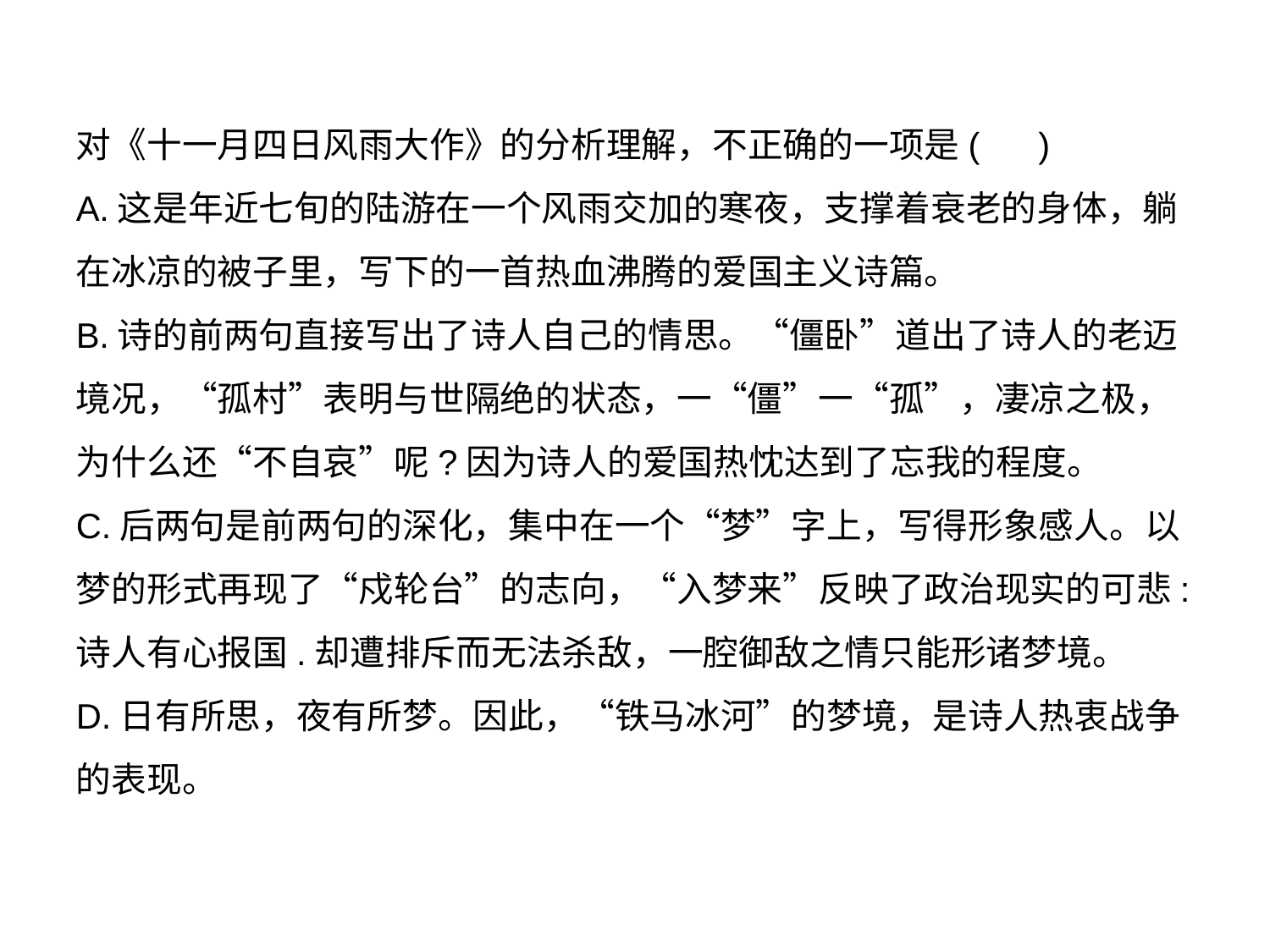

#
对《十一月四日风雨大作》的分析理解，不正确的一项是(      )
A.这是年近七旬的陆游在一个风雨交加的寒夜，支撑着衰老的身体，躺在冰凉的被子里，写下的一首热血沸腾的爱国主义诗篇。
B.诗的前两句直接写出了诗人自己的情思。“僵卧”道出了诗人的老迈境况，“孤村”表明与世隔绝的状态，一“僵”一“孤”，凄凉之极，为什么还“不自哀”呢?因为诗人的爱国热忱达到了忘我的程度。
C.后两句是前两句的深化，集中在一个“梦”字上，写得形象感人。以梦的形式再现了“戍轮台”的志向，“入梦来”反映了政治现实的可悲:诗人有心报国.却遭排斥而无法杀敌，一腔御敌之情只能形诸梦境。
D.日有所思，夜有所梦。因此，“铁马冰河”的梦境，是诗人热衷战争的表现。